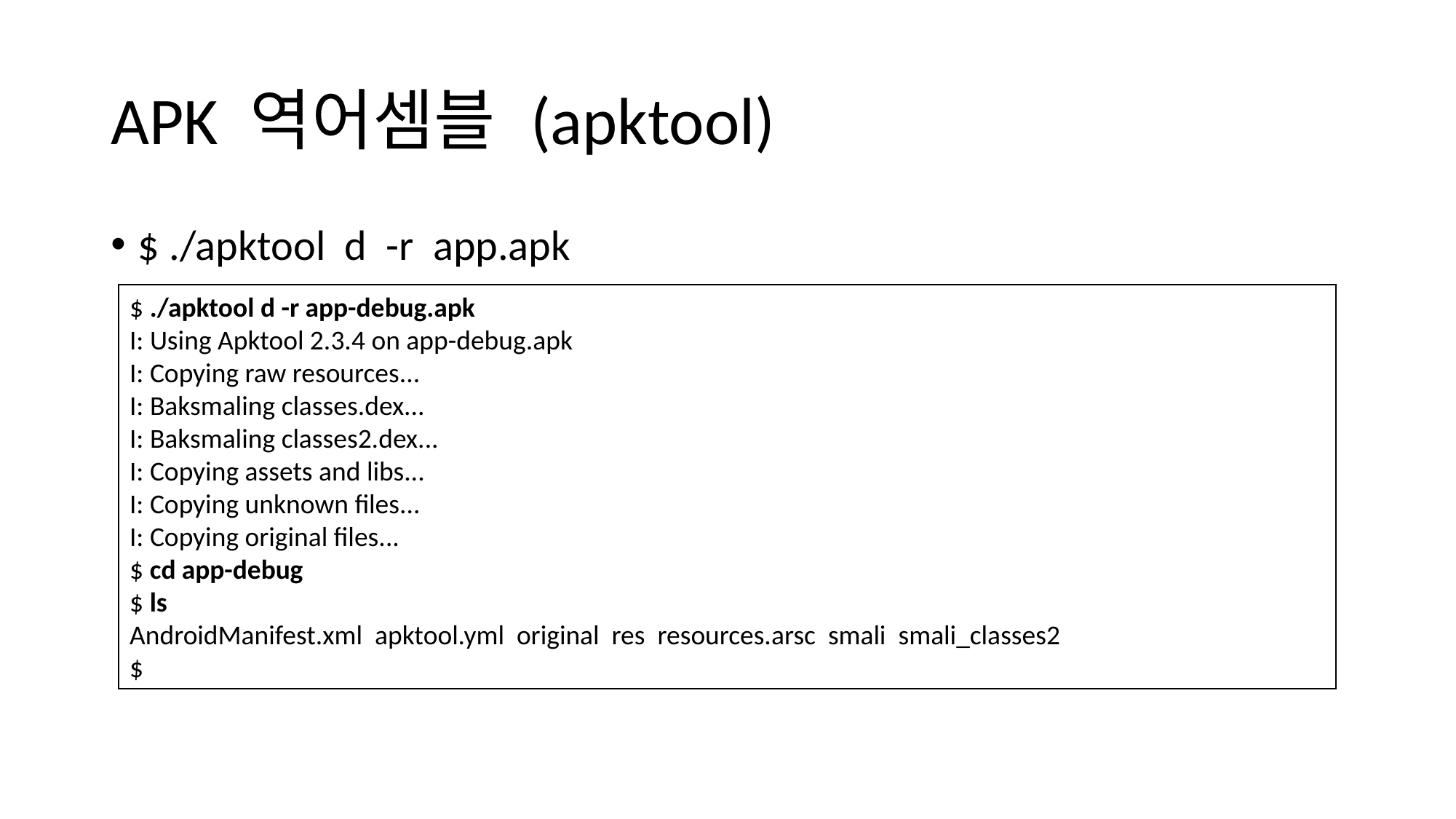

# APK 역어셈블 (apktool)
$ ./apktool  d  -r  app.apk
$ ./apktool d -r app-debug.apk
I: Using Apktool 2.3.4 on app-debug.apk
I: Copying raw resources...
I: Baksmaling classes.dex...
I: Baksmaling classes2.dex...
I: Copying assets and libs...
I: Copying unknown files...
I: Copying original files...
$ cd app-debug
$ ls
AndroidManifest.xml  apktool.yml  original  res  resources.arsc  smali  smali_classes2
$